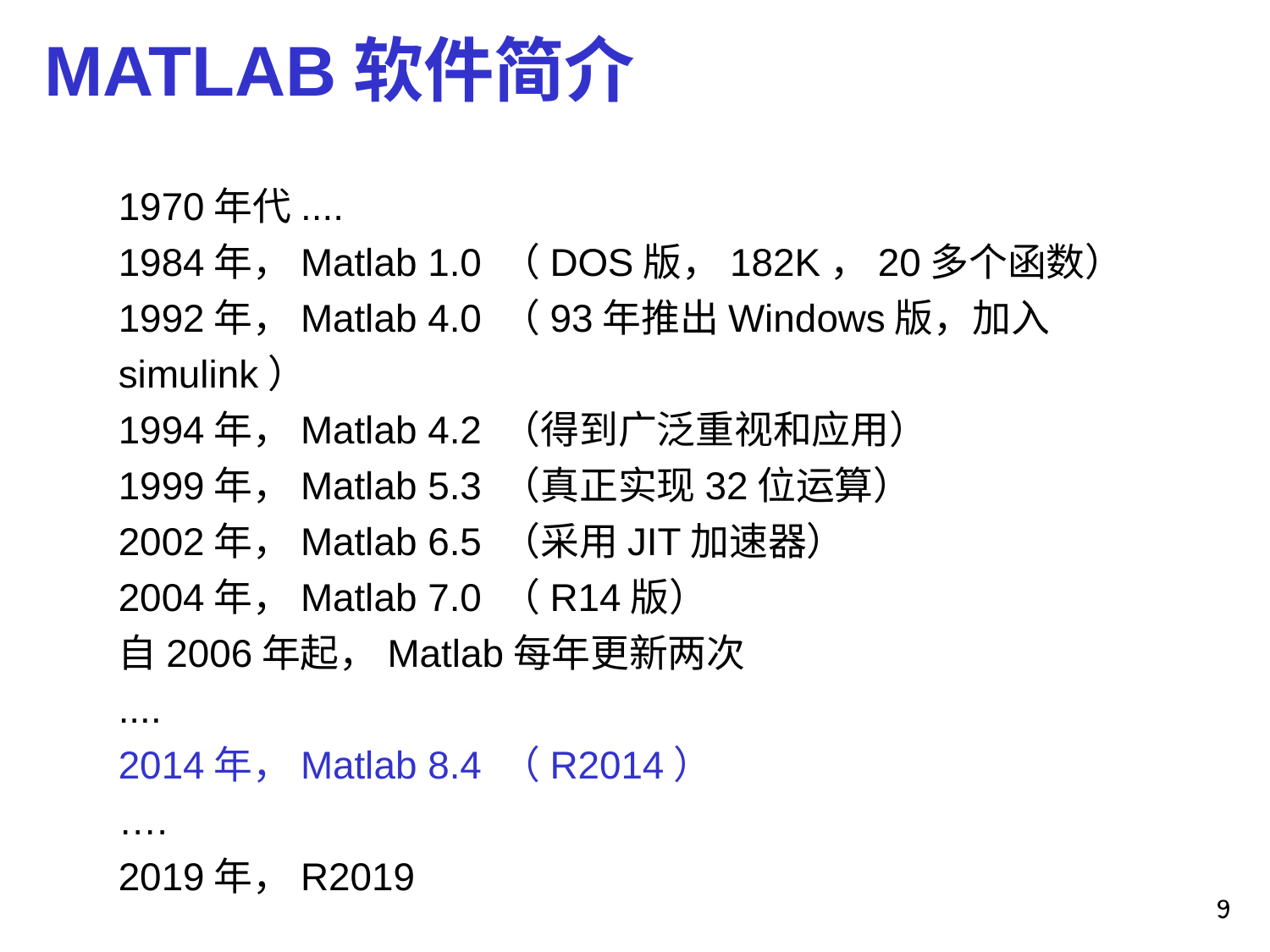

MATLAB软件简介
1970年代....
1984年，Matlab 1.0 （DOS版，182K，20多个函数）
1992年，Matlab 4.0 （93年推出Windows版，加入 simulink）
1994年，Matlab 4.2 （得到广泛重视和应用）
1999年，Matlab 5.3 （真正实现32位运算）
2002年，Matlab 6.5 （采用JIT加速器）
2004年，Matlab 7.0 （R14版）
自2006年起，Matlab每年更新两次
....
2014年，Matlab 8.4 （R2014）
….
2019年，R2019
9